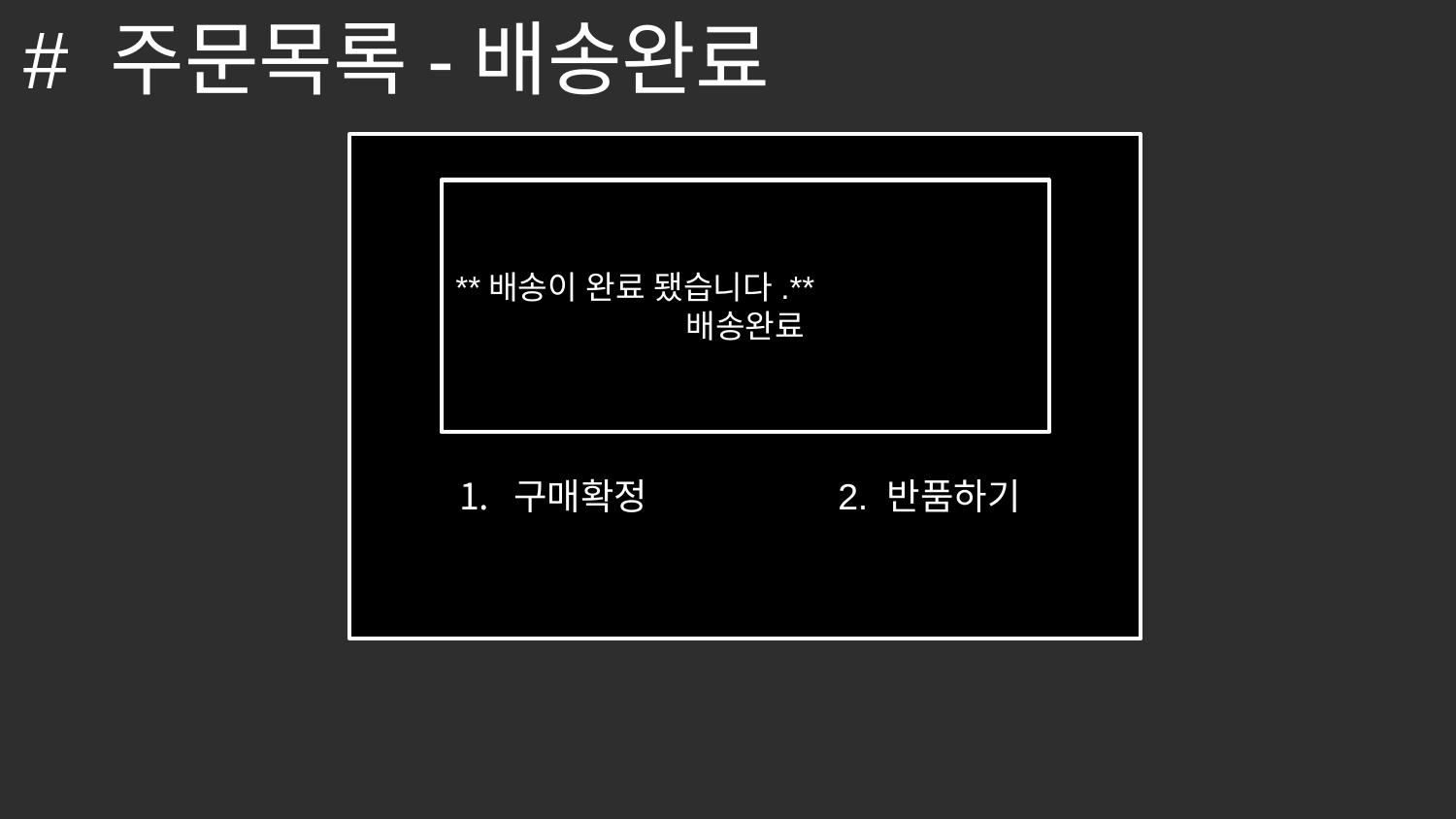

# 주문목록-배송완료

**배송이 완료 됐습니다.**
배송완료
구매확정
2. 반품하기